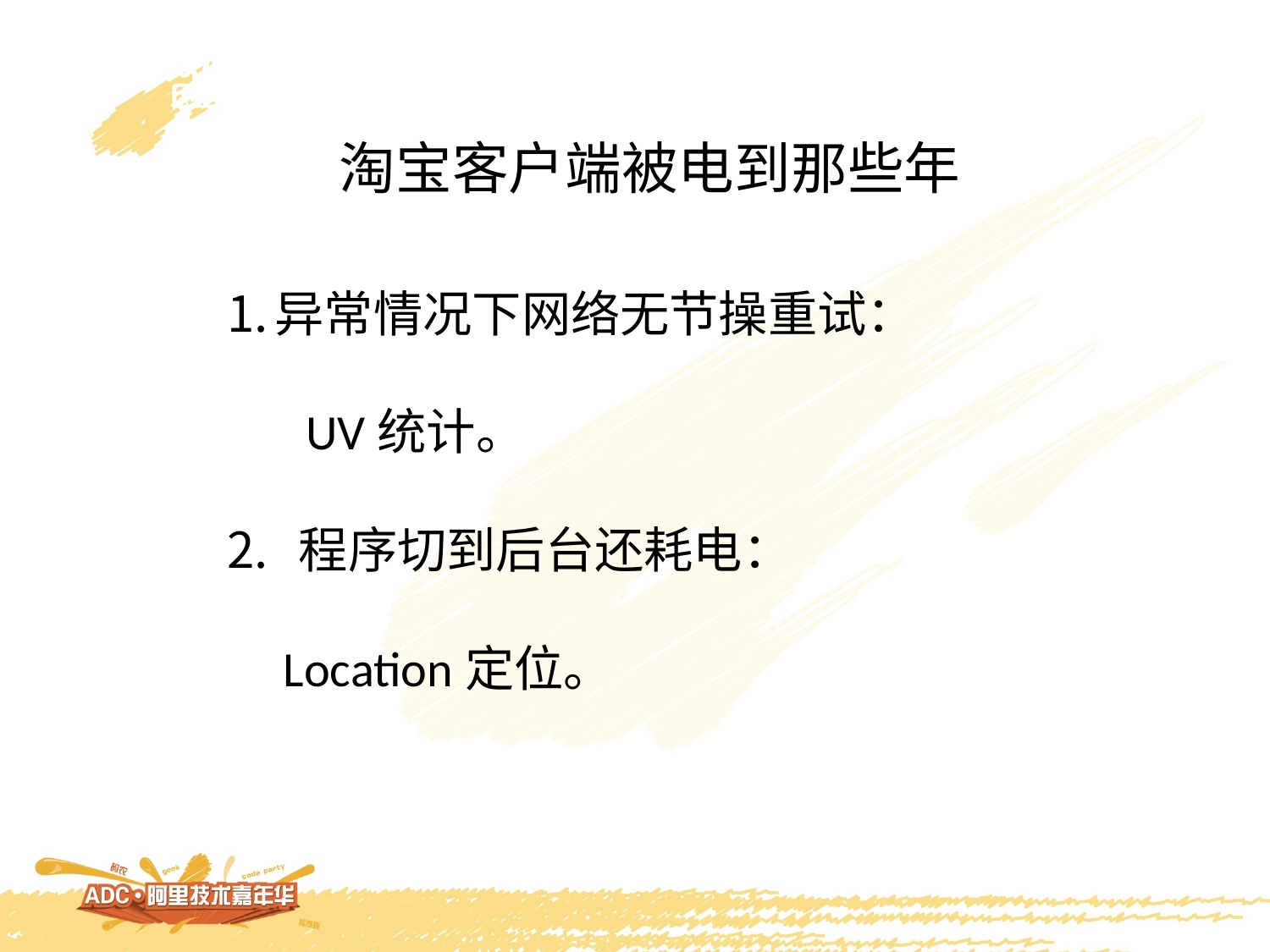

淘宝客户端被电到那些年

异常情况下网络无节操重试：

       UV统计。

程序切到后台还耗电：

     Location定位。